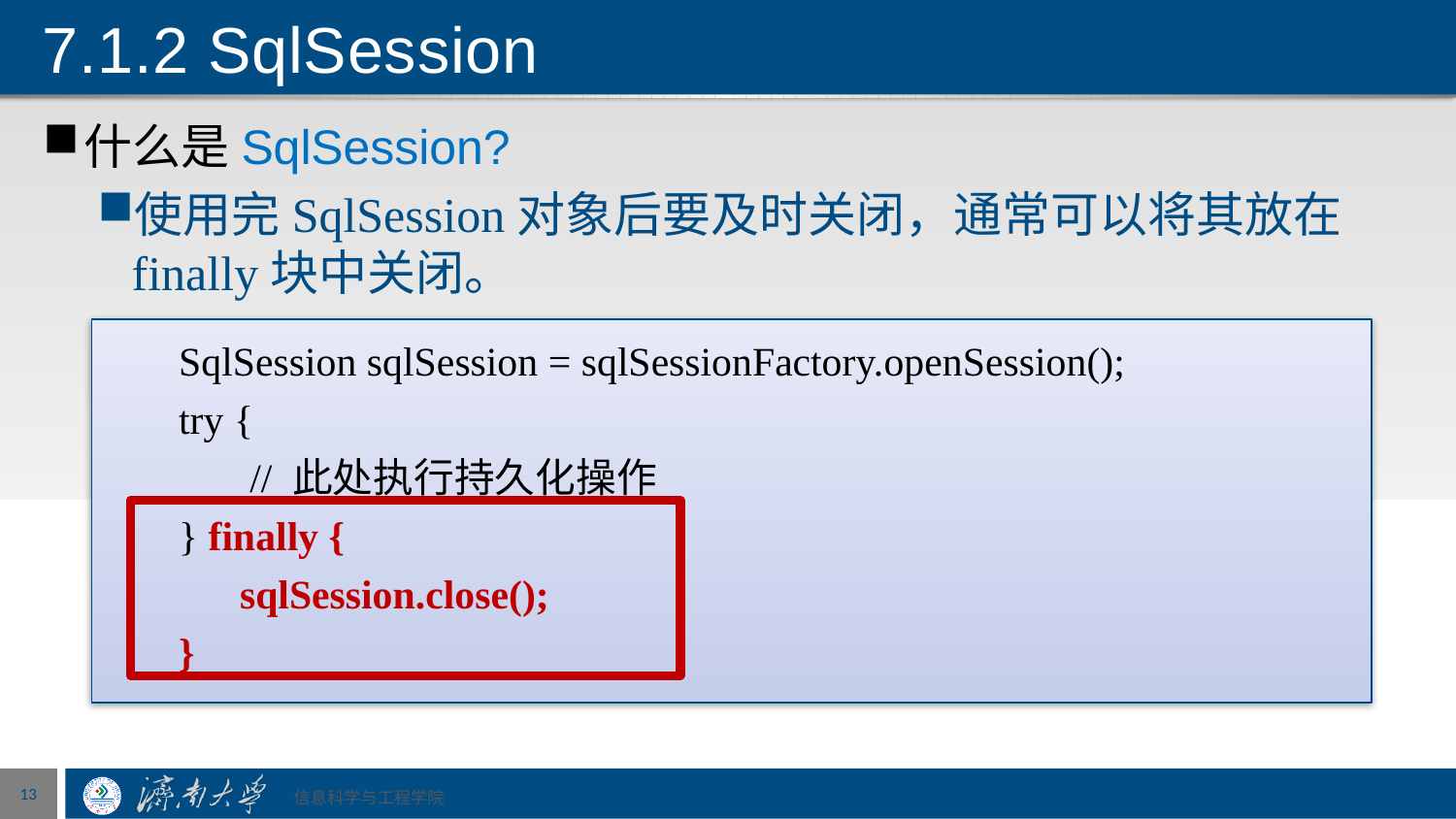

# 7.1.2 SqlSession
什么是SqlSession?
使用完SqlSession对象后要及时关闭，通常可以将其放在finally块中关闭。

SqlSession sqlSession = sqlSessionFactory.openSession();
try {
       // 此处执行持久化操作
} finally {
      sqlSession.close();
}